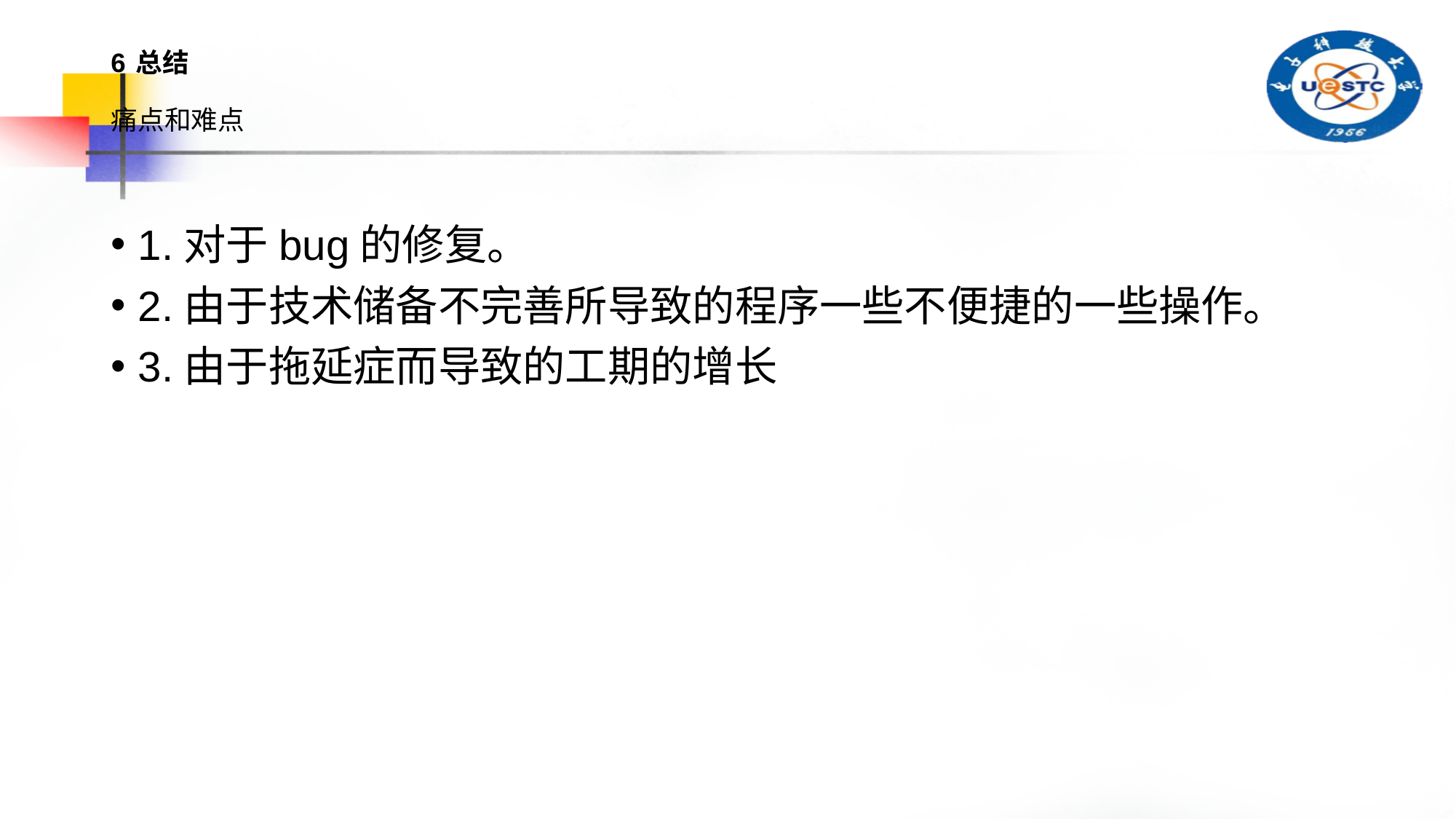

# 6 总结 痛点和难点
1.对于bug的修复。
2.由于技术储备不完善所导致的程序一些不便捷的一些操作。
3.由于拖延症而导致的工期的增长